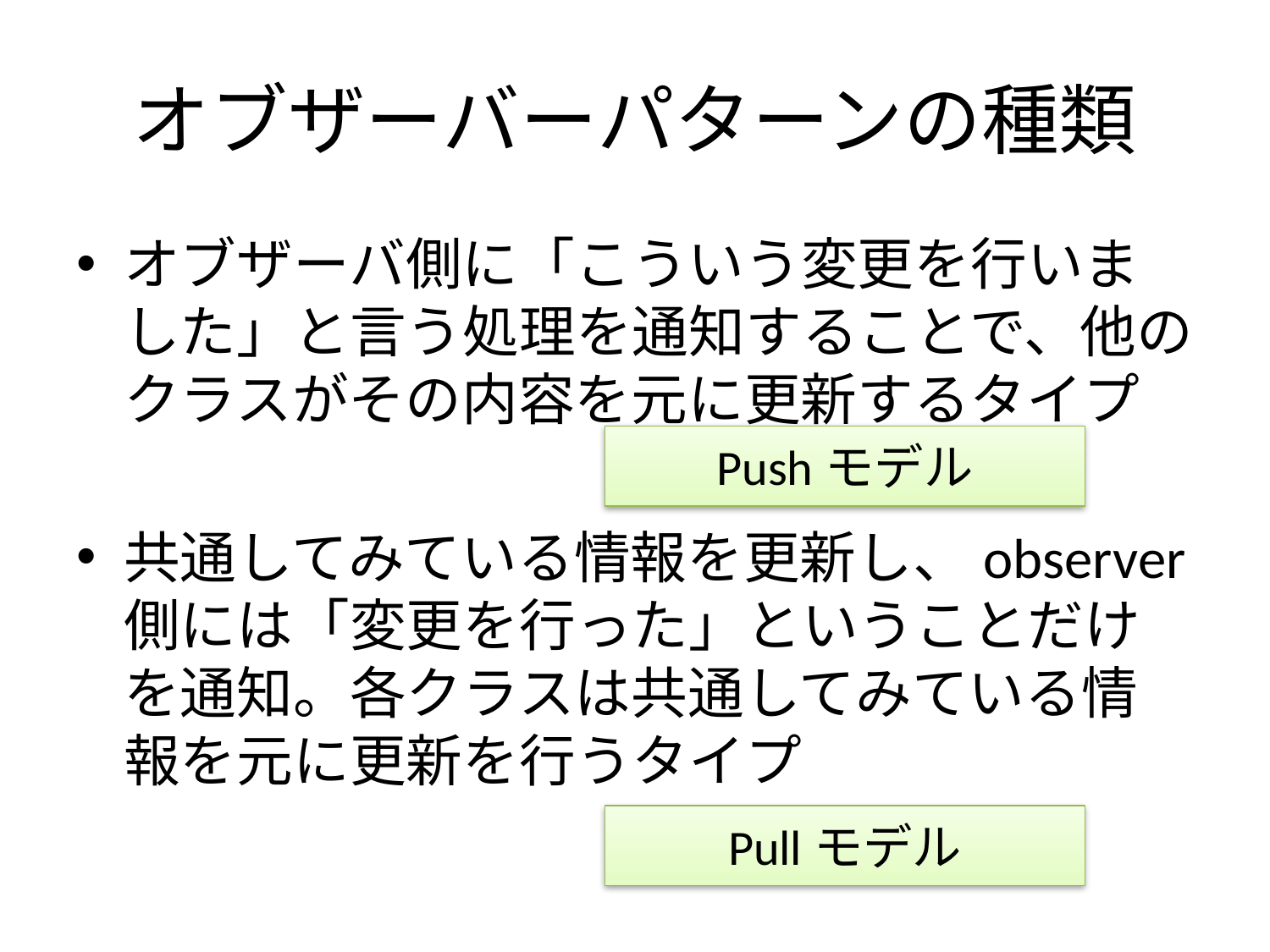

# オブザーバーパターンの種類
オブザーバ側に「こういう変更を行いました」と言う処理を通知することで、他のクラスがその内容を元に更新するタイプ

共通してみている情報を更新し、observer側には「変更を行った」ということだけを通知。各クラスは共通してみている情報を元に更新を行うタイプ
Pushモデル
Pullモデル